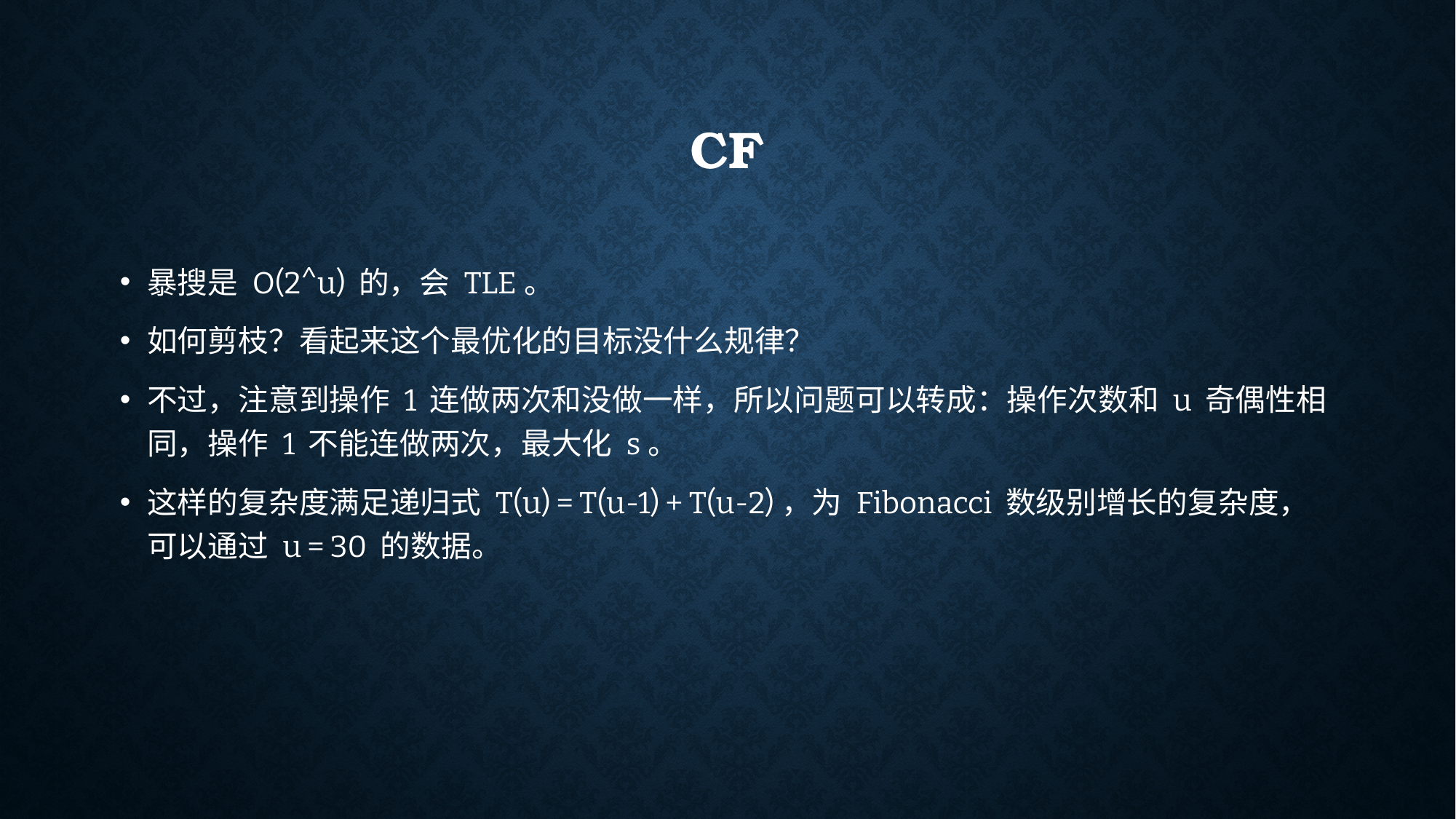

# cf
暴搜是 O(2^u) 的，会 TLE。
如何剪枝？看起来这个最优化的目标没什么规律？
不过，注意到操作 1 连做两次和没做一样，所以问题可以转成：操作次数和 u 奇偶性相同，操作 1 不能连做两次，最大化 s。
这样的复杂度满足递归式 T(u) = T(u-1) + T(u-2)，为 Fibonacci 数级别增长的复杂度，可以通过 u = 30 的数据。